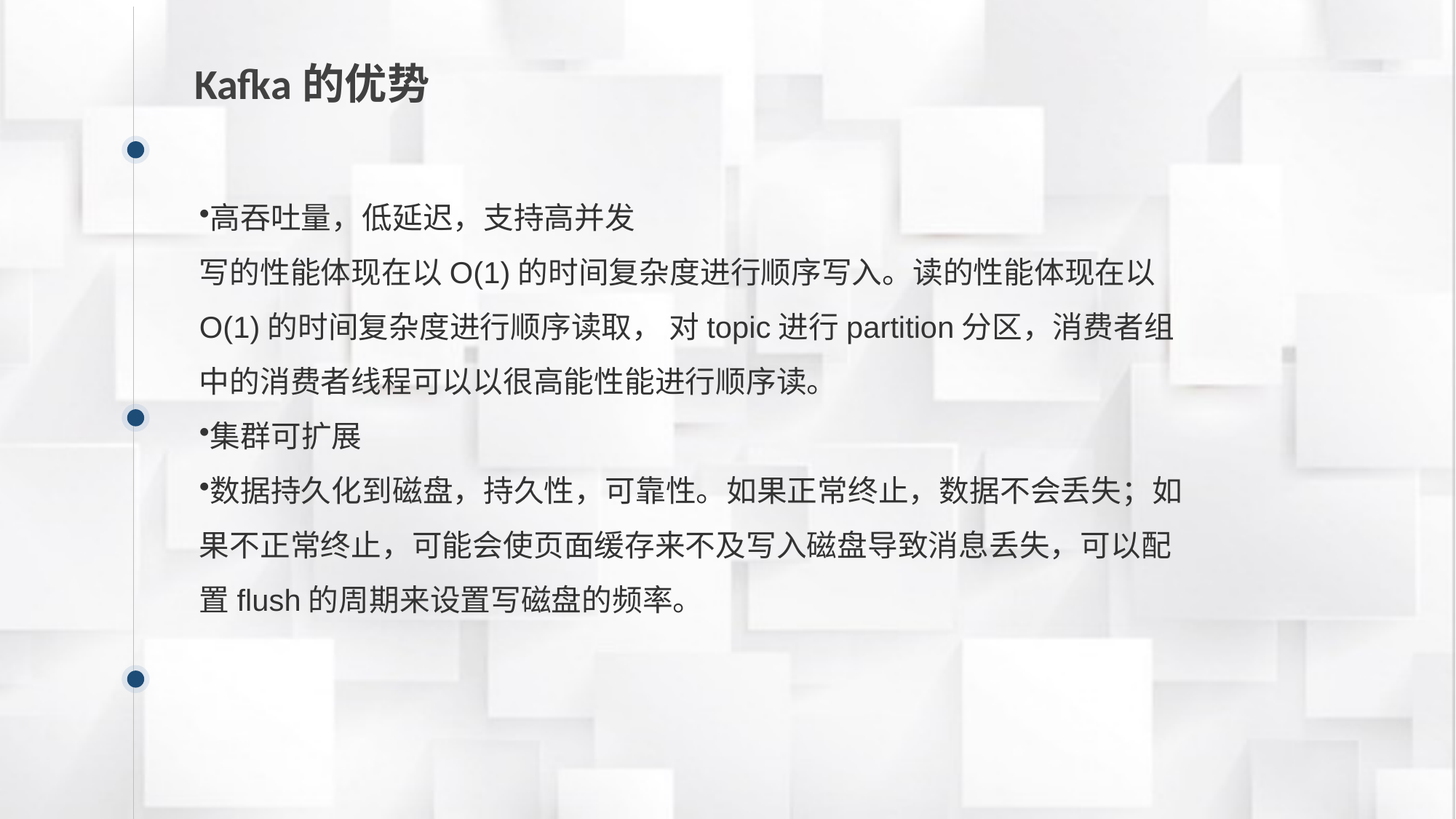

Kafka的优势

高吞吐量，低延迟，支持高并发
写的性能体现在以O(1)的时间复杂度进行顺序写入。读的性能体现在以O(1)的时间复杂度进行顺序读取， 对topic进行partition分区，消费者组中的消费者线程可以以很高能性能进行顺序读。
集群可扩展
数据持久化到磁盘，持久性，可靠性。如果正常终止，数据不会丢失；如果不正常终止，可能会使页面缓存来不及写入磁盘导致消息丢失，可以配置flush的周期来设置写磁盘的频率。